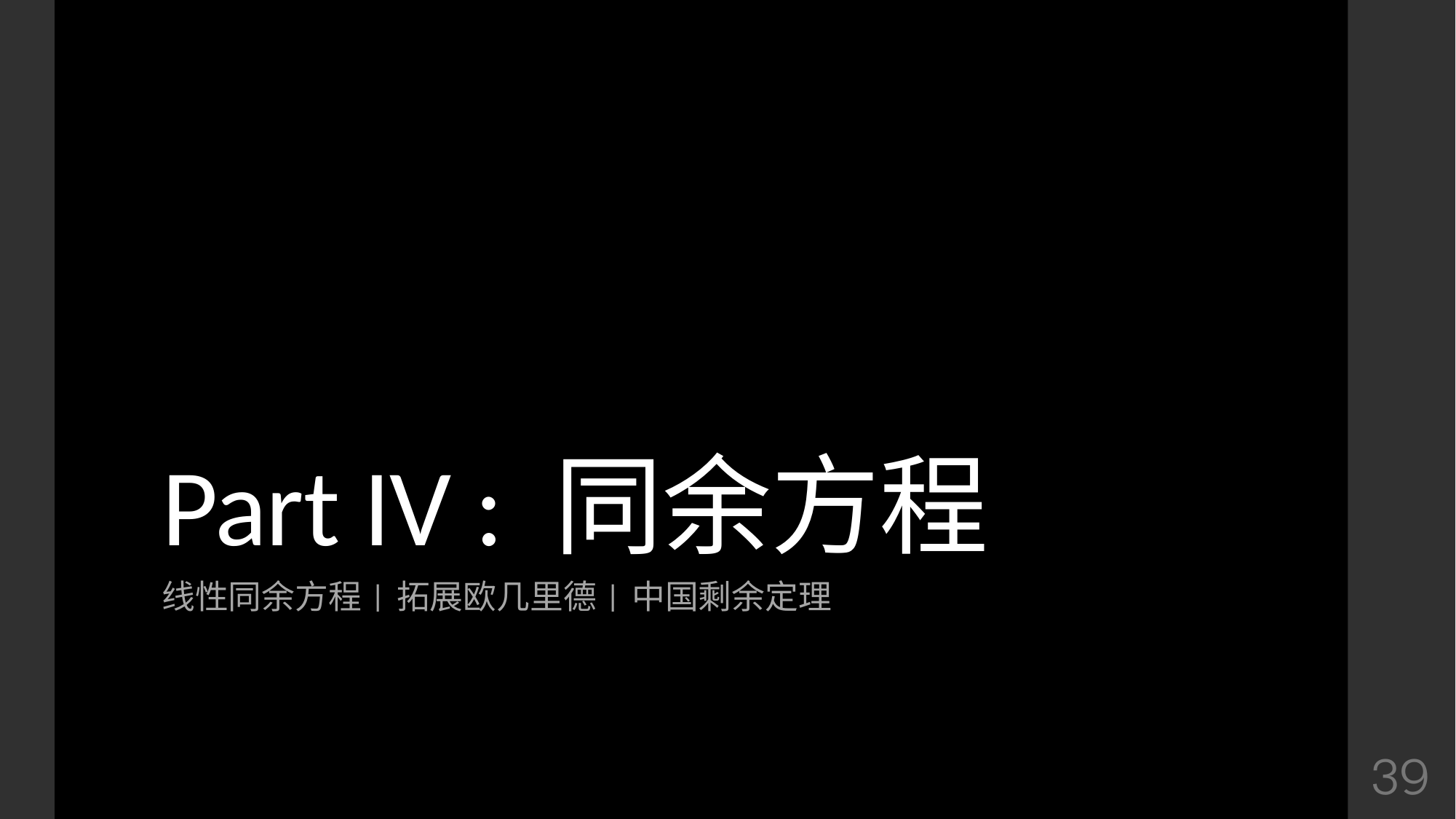

# Part IV : 同余方程
线性同余方程|拓展欧几里德|中国剩余定理
39